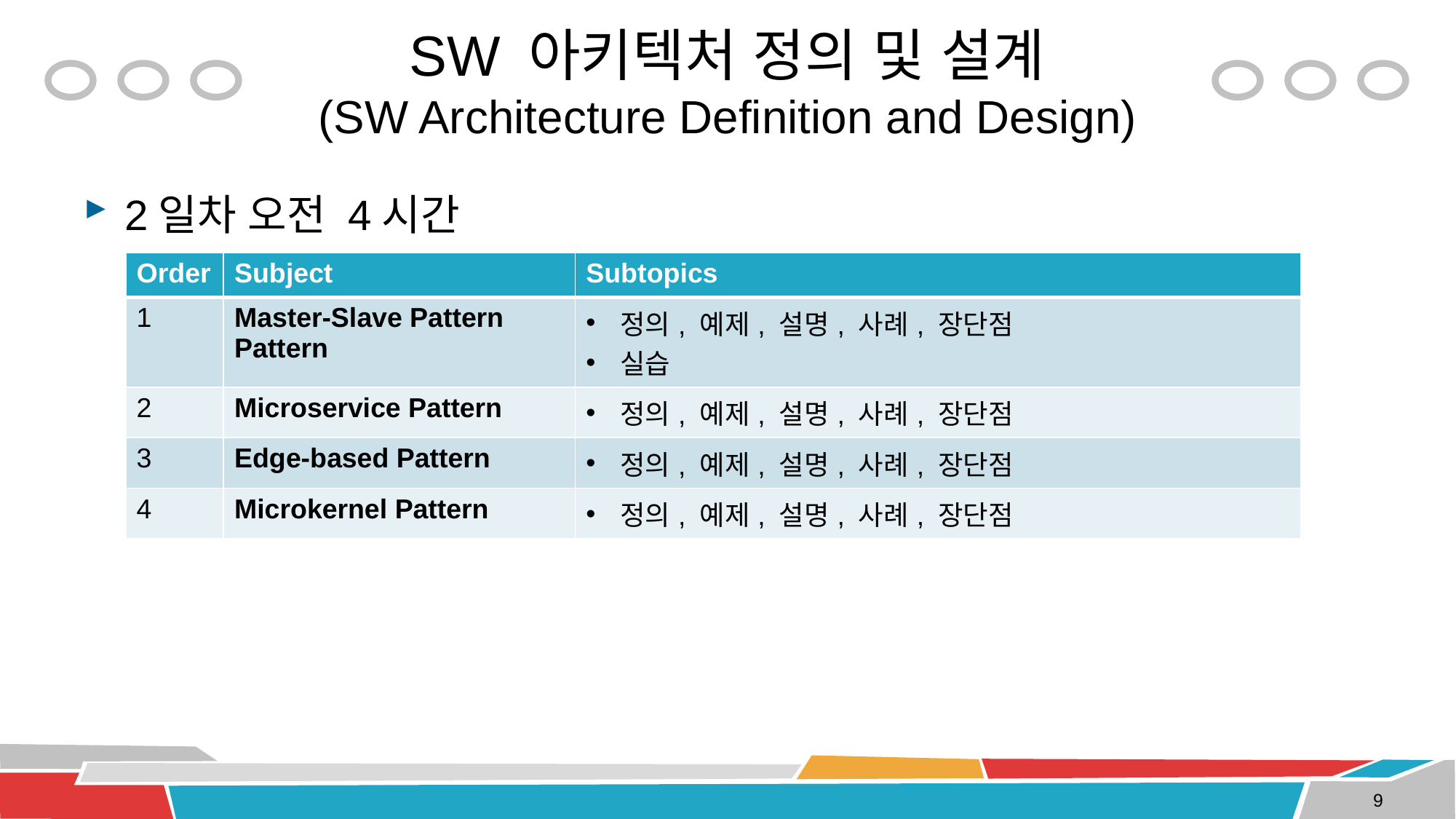

# SW 아키텍처 정의 및 설계 (SW Architecture Definition and Design)
2일차 오전 4시간

| Order | Subject | Subtopics |
| --- | --- | --- |
| 1 | Master-Slave Pattern Pattern | 정의, 예제, 설명, 사례, 장단점 실습 |
| 2 | Microservice Pattern | 정의, 예제, 설명, 사례, 장단점 |
| 3 | Edge-based Pattern | 정의, 예제, 설명, 사례, 장단점 |
| 4 | Microkernel Pattern | 정의, 예제, 설명, 사례, 장단점 |
9